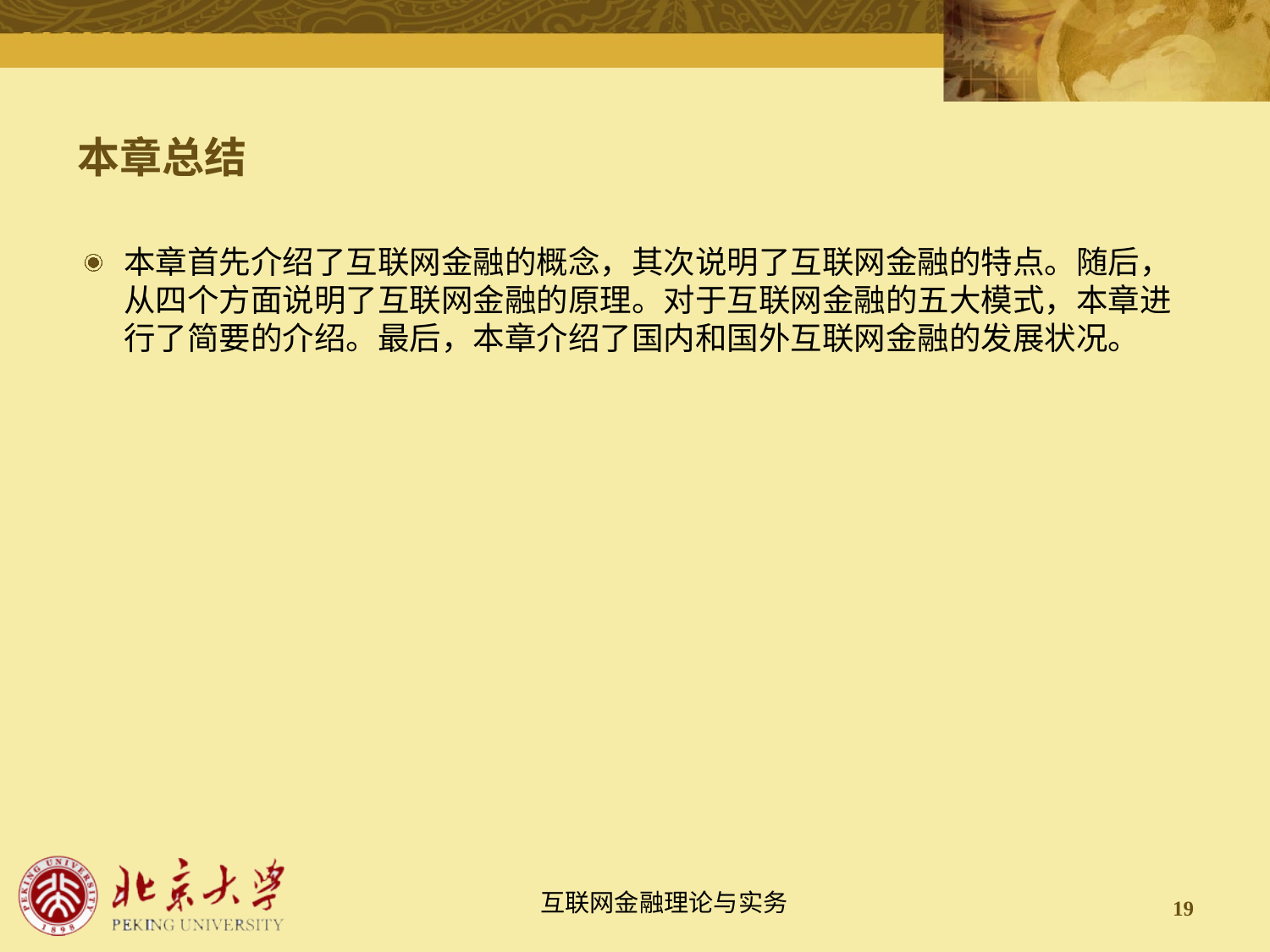

# 本章总结
本章首先介绍了互联网金融的概念，其次说明了互联网金融的特点。随后，从四个方面说明了互联网金融的原理。对于互联网金融的五大模式，本章进行了简要的介绍。最后，本章介绍了国内和国外互联网金融的发展状况。
19